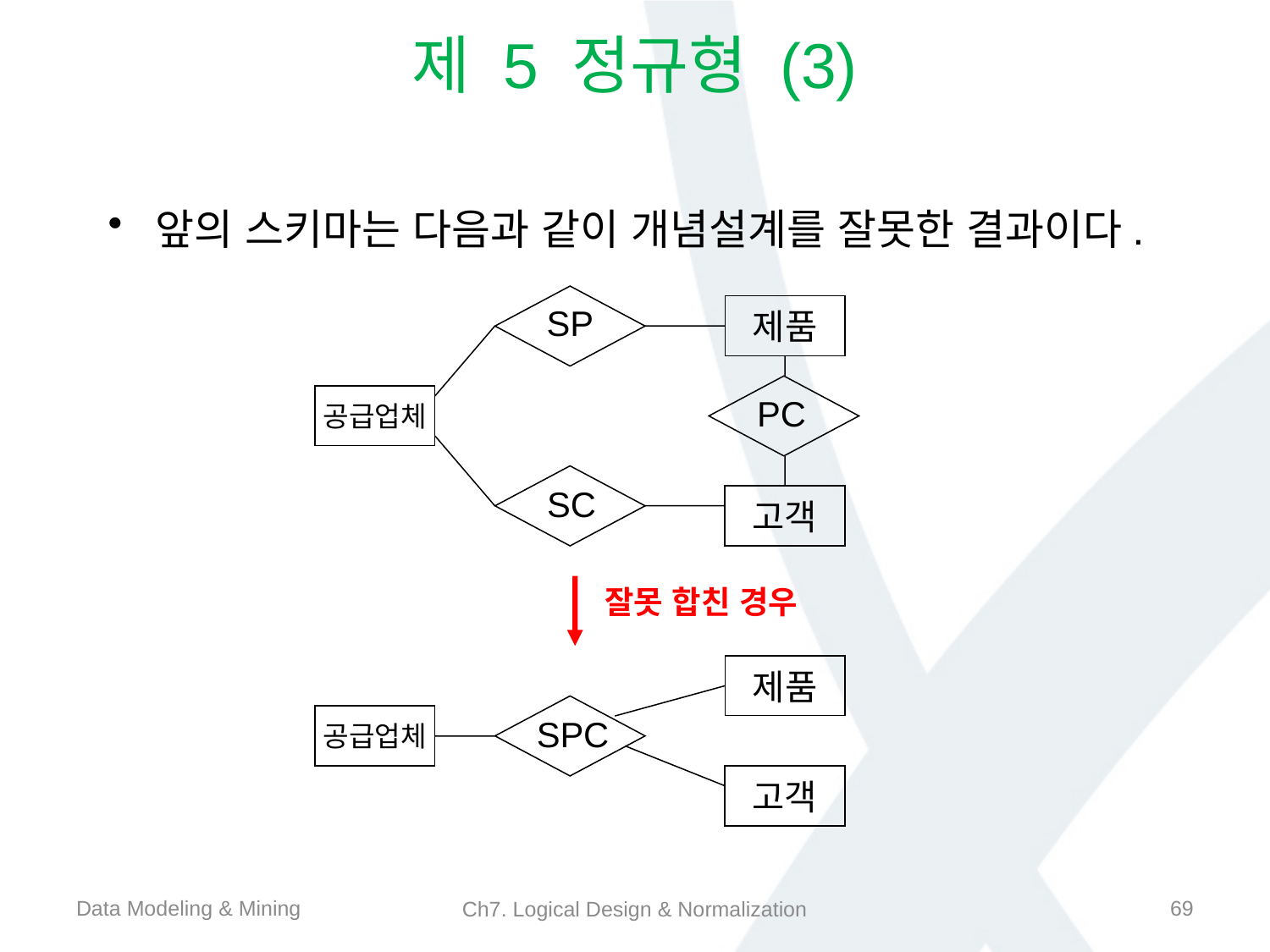

# 제 5 정규형 (3)
앞의 스키마는 다음과 같이 개념설계를 잘못한 결과이다.

SP
제품

공급업체
PC

SC
고객

잘못 합친 경우
제품

공급업체
SPC

고객
Data Modeling & Mining
69
Ch7. Logical Design & Normalization